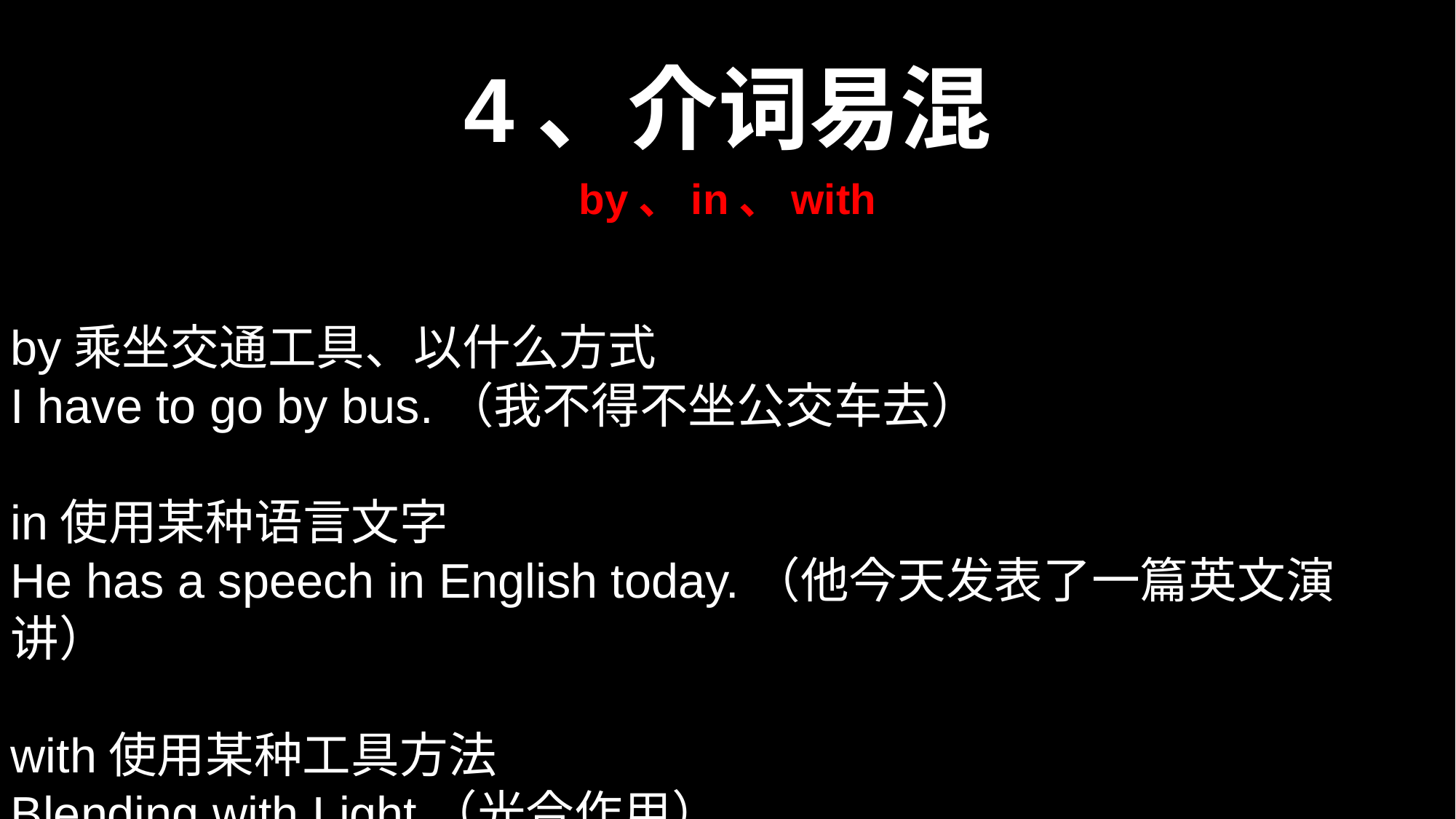

4、介词易混
by、in、with
by乘坐交通工具、以什么方式
I have to go by bus.（我不得不坐公交车去）

in使用某种语言文字
He has a speech in English today.（他今天发表了一篇英文演讲）

with使用某种工具方法
Blending with Light（光合作用）